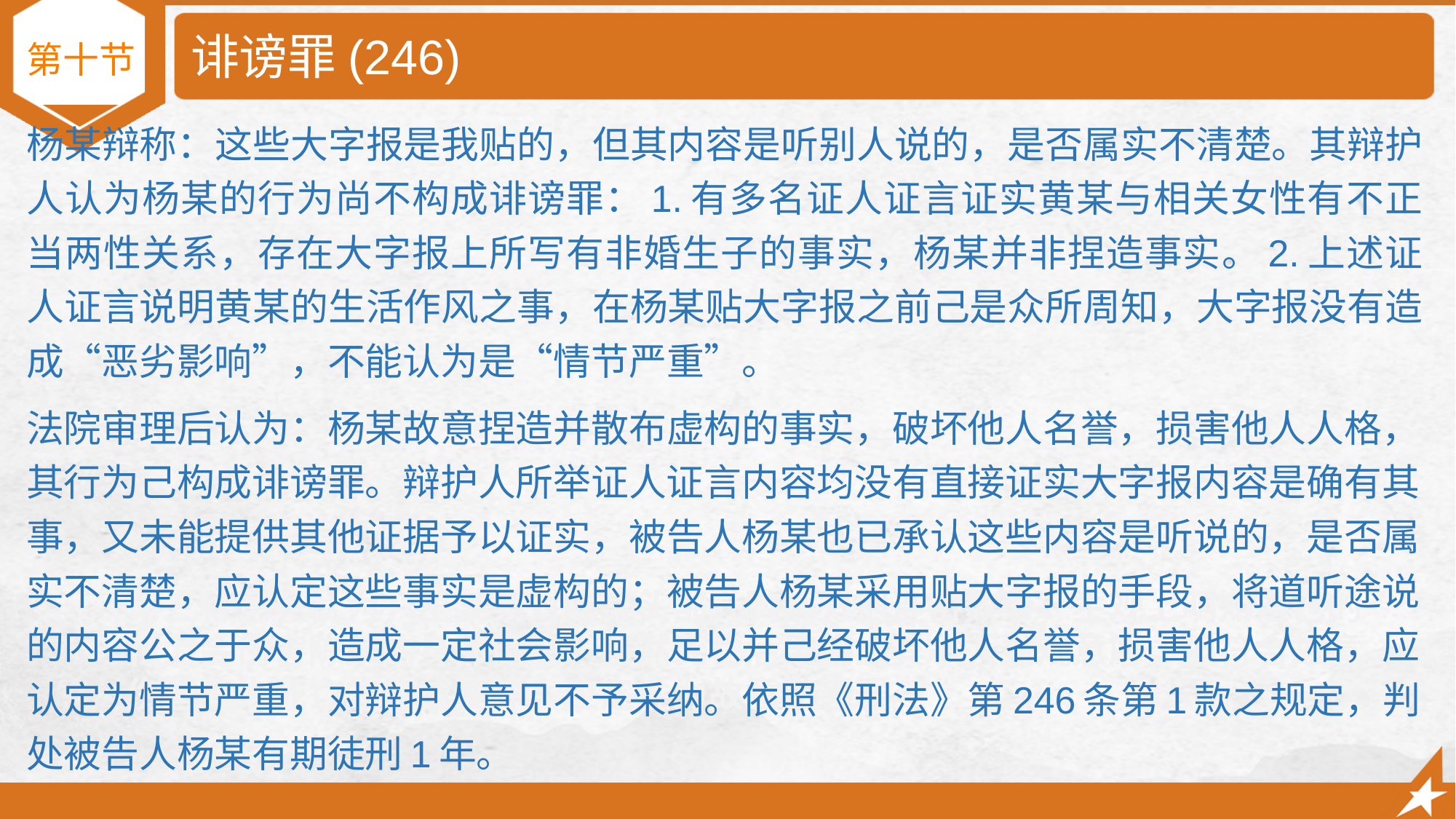

# 诽谤罪(246)
第十节
杨某辩称：这些大字报是我贴的，但其内容是听别人说的，是否属实不清楚。其辩护人认为杨某的行为尚不构成诽谤罪：1.有多名证人证言证实黄某与相关女性有不正当两性关系，存在大字报上所写有非婚生子的事实，杨某并非捏造事实。2.上述证人证言说明黄某的生活作风之事，在杨某贴大字报之前己是众所周知，大字报没有造成“恶劣影响”，不能认为是“情节严重”。
法院审理后认为：杨某故意捏造并散布虚构的事实，破坏他人名誉，损害他人人格，其行为己构成诽谤罪。辩护人所举证人证言内容均没有直接证实大字报内容是确有其事，又未能提供其他证据予以证实，被告人杨某也已承认这些内容是听说的，是否属实不清楚，应认定这些事实是虚构的；被告人杨某采用贴大字报的手段，将道听途说的内容公之于众，造成一定社会影响，足以并己经破坏他人名誉，损害他人人格，应认定为情节严重，对辩护人意见不予采纳。依照《刑法》第246条第1款之规定，判处被告人杨某有期徒刑1年。

第三种意见认为，王某某对陈某头部、胸部分别连击数拳，主观上明知自己的行为会伤害陈某的身体健康，虽然死亡后果超出其本人主观意愿，但符合故意伤害致人死亡的构成要件，应定性为故意伤害罪。